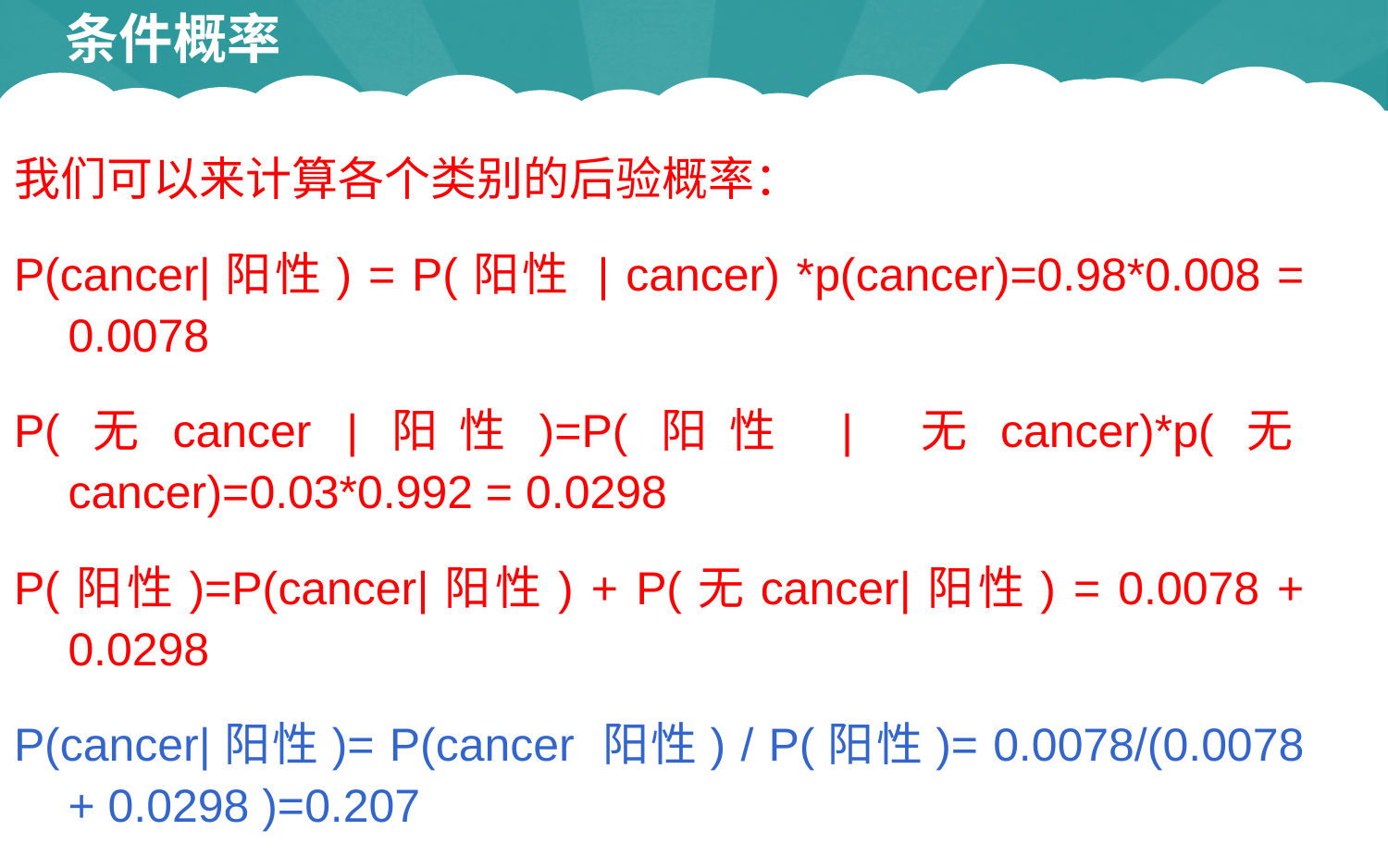

# 条件概率
我们可以来计算各个类别的后验概率：
P(cancer|阳性) = P(阳性 | cancer) *p(cancer)=0.98*0.008 = 0.0078
P(无cancer |阳性)=P(阳性 | 无cancer)*p(无cancer)=0.03*0.992 = 0.0298
P(阳性)=P(cancer|阳性) + P(无cancer|阳性) = 0.0078 + 0.0298
P(cancer|阳性)= P(cancer 阳性) / P(阳性)= 0.0078/(0.0078 + 0.0298 )=0.207
P(无cancer |阳性)=1-P(癌症|阳性)= 1- 0.207 = 0.793